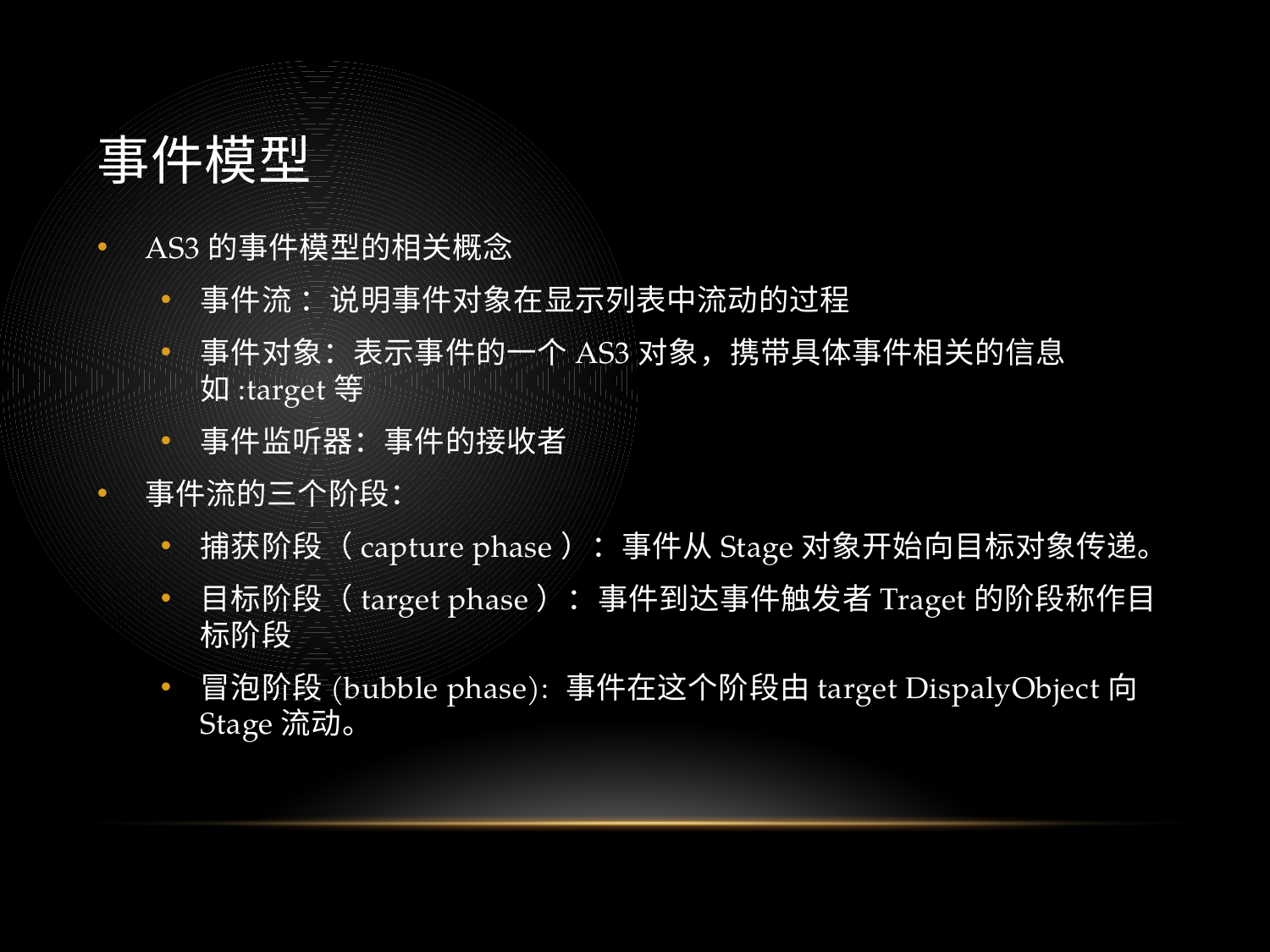

# 事件模型
AS3的事件模型的相关概念
事件流 ：说明事件对象在显示列表中流动的过程
事件对象：表示事件的一个AS3对象，携带具体事件相关的信息如:target等
事件监听器：事件的接收者
事件流的三个阶段：
捕获阶段（capture phase）：事件从Stage对象开始向目标对象传递。
目标阶段（target phase）：事件到达事件触发者Traget的阶段称作目标阶段
冒泡阶段(bubble phase): 事件在这个阶段由target DispalyObject向Stage流动。